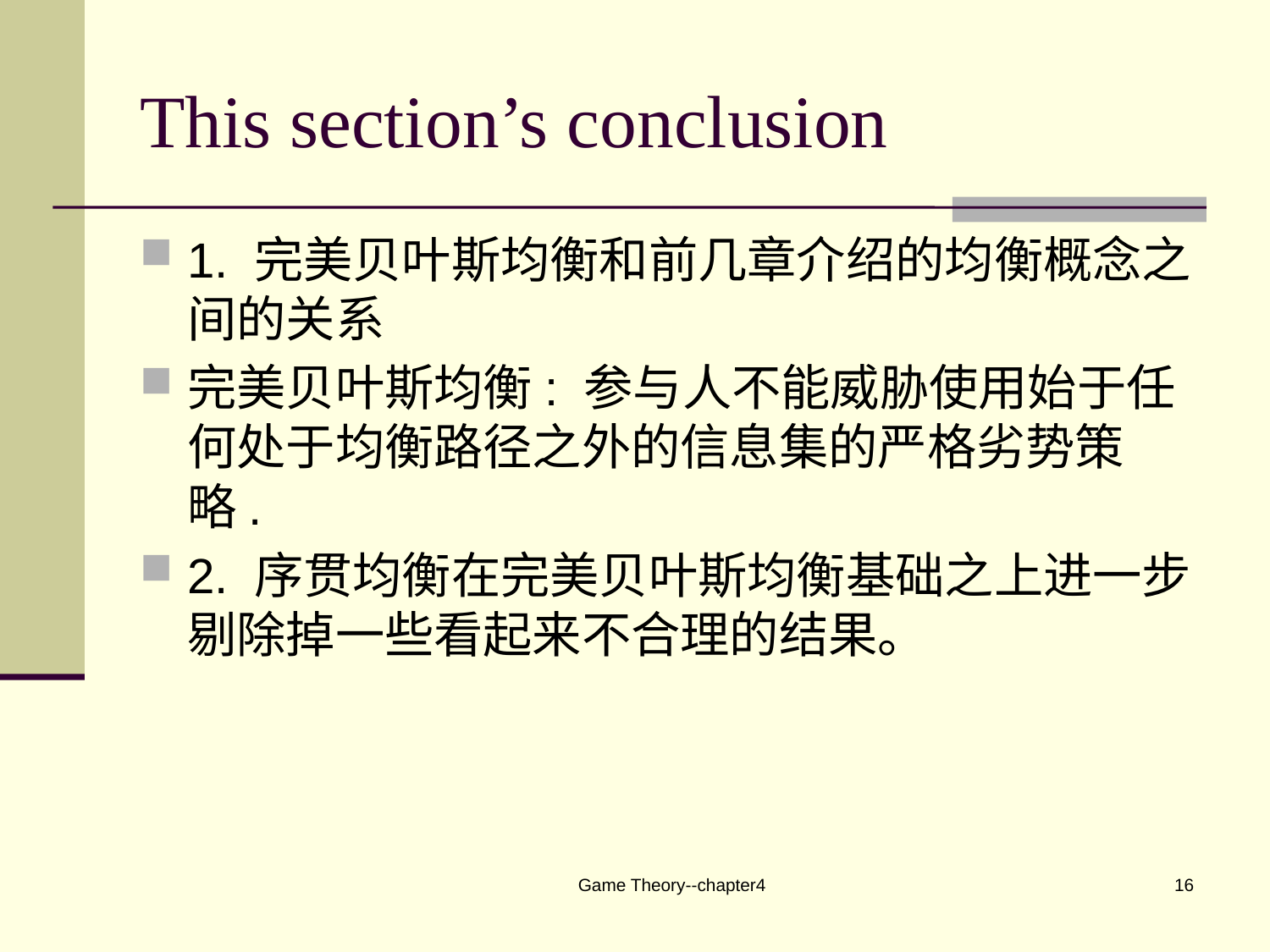

# This section’s conclusion
1. 完美贝叶斯均衡和前几章介绍的均衡概念之间的关系
完美贝叶斯均衡: 参与人不能威胁使用始于任何处于均衡路径之外的信息集的严格劣势策略.
2. 序贯均衡在完美贝叶斯均衡基础之上进一步剔除掉一些看起来不合理的结果。
Game Theory--chapter4
16